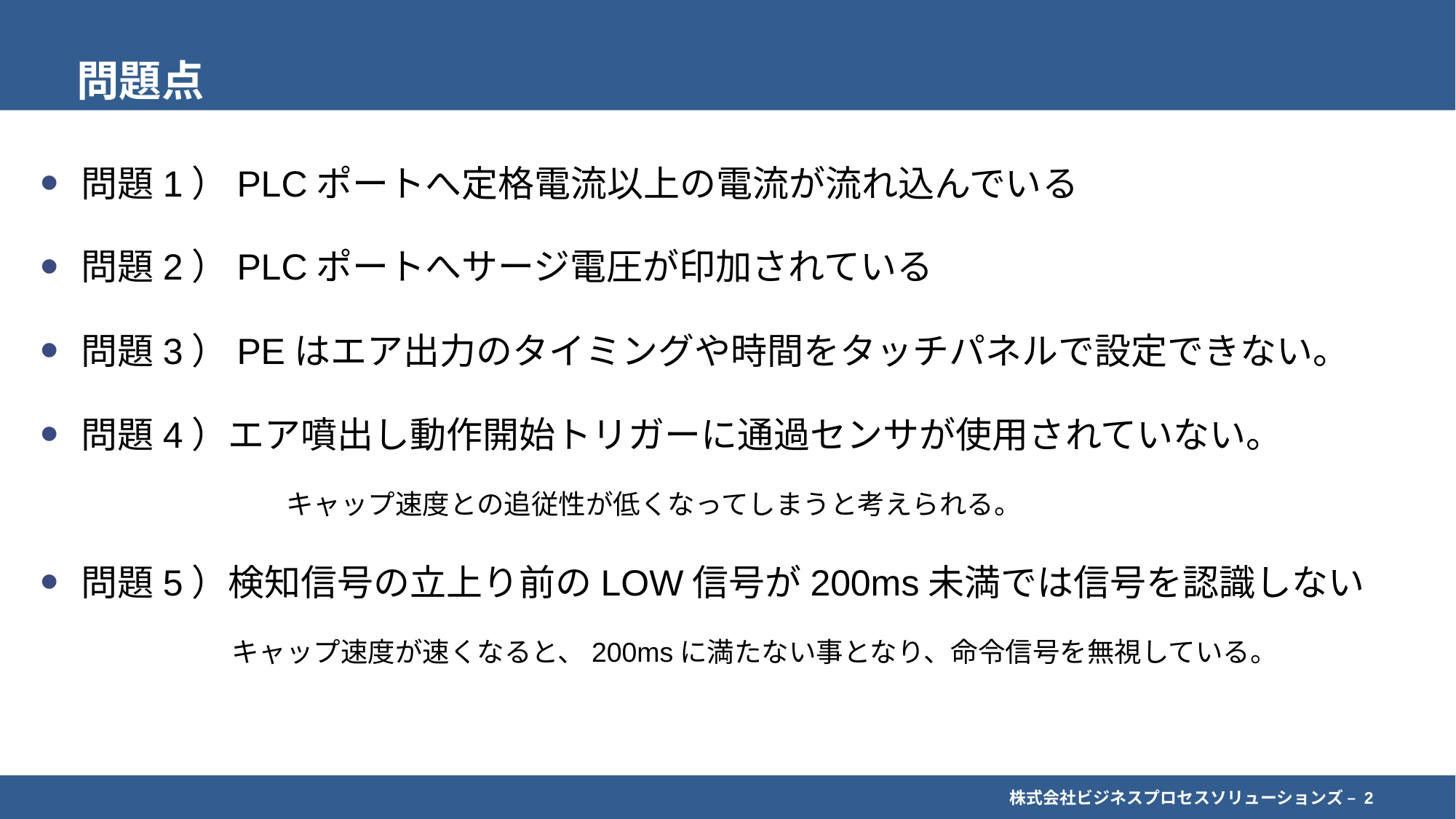

# 問題点
問題1）PLCポートへ定格電流以上の電流が流れ込んでいる
問題2）PLCポートへサージ電圧が印加されている
問題3）PEはエア出力のタイミングや時間をタッチパネルで設定できない。
問題4）エア噴出し動作開始トリガーに通過センサが使用されていない。
	　キャップ速度との追従性が低くなってしまうと考えられる。
問題5）検知信号の立上り前のLOW信号が200ms未満では信号を認識しない
　　　キャップ速度が速くなると、200msに満たない事となり、命令信号を無視している。
株式会社ビジネスプロセスソリューションズ – 2